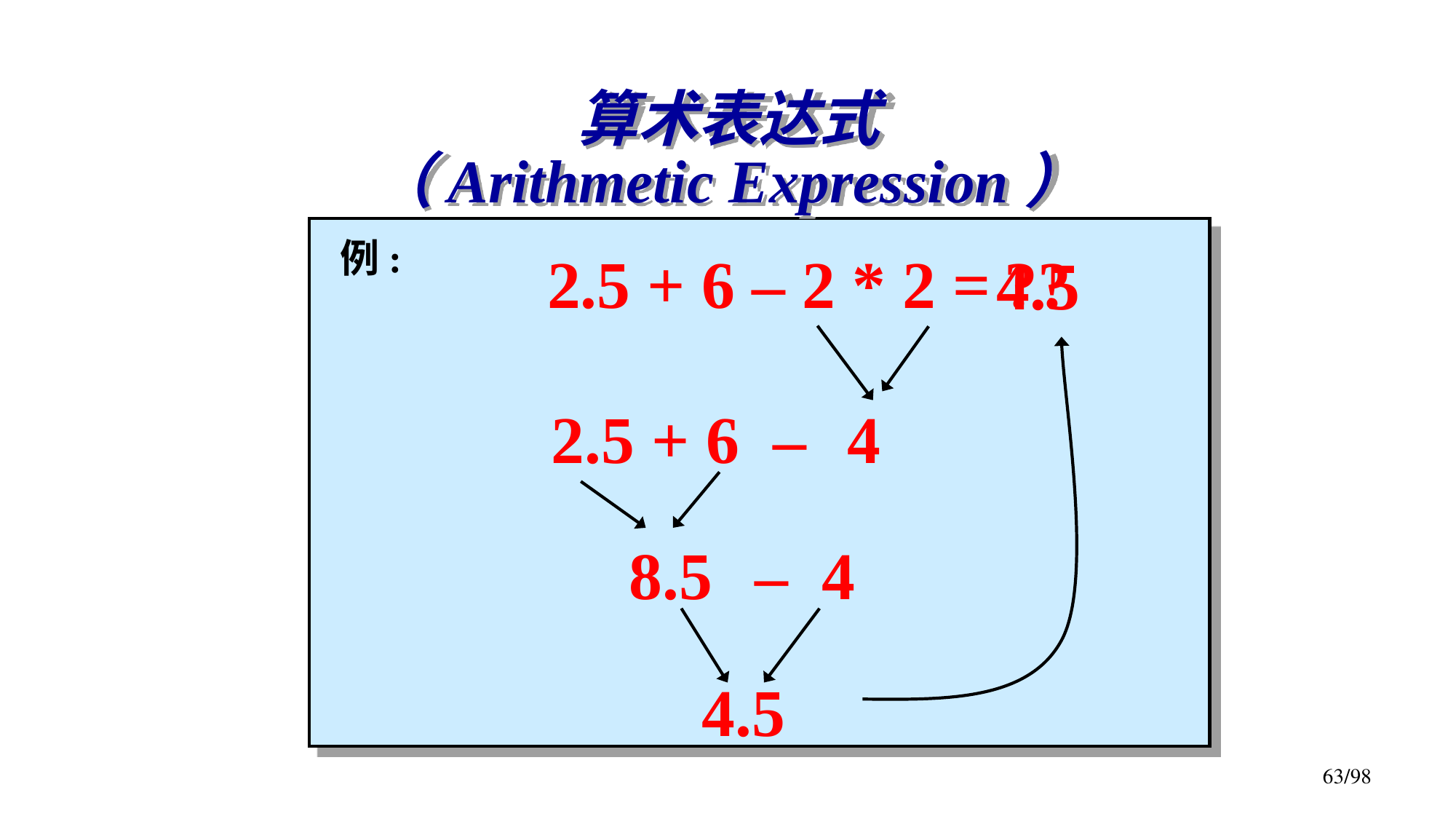

# 算术表达式 （Arithmetic Expression）
例:

2.5 + 6 – 2 * 2 =
??
4.5

2.5 + 6  –
4

8.5
 –  4

4.5